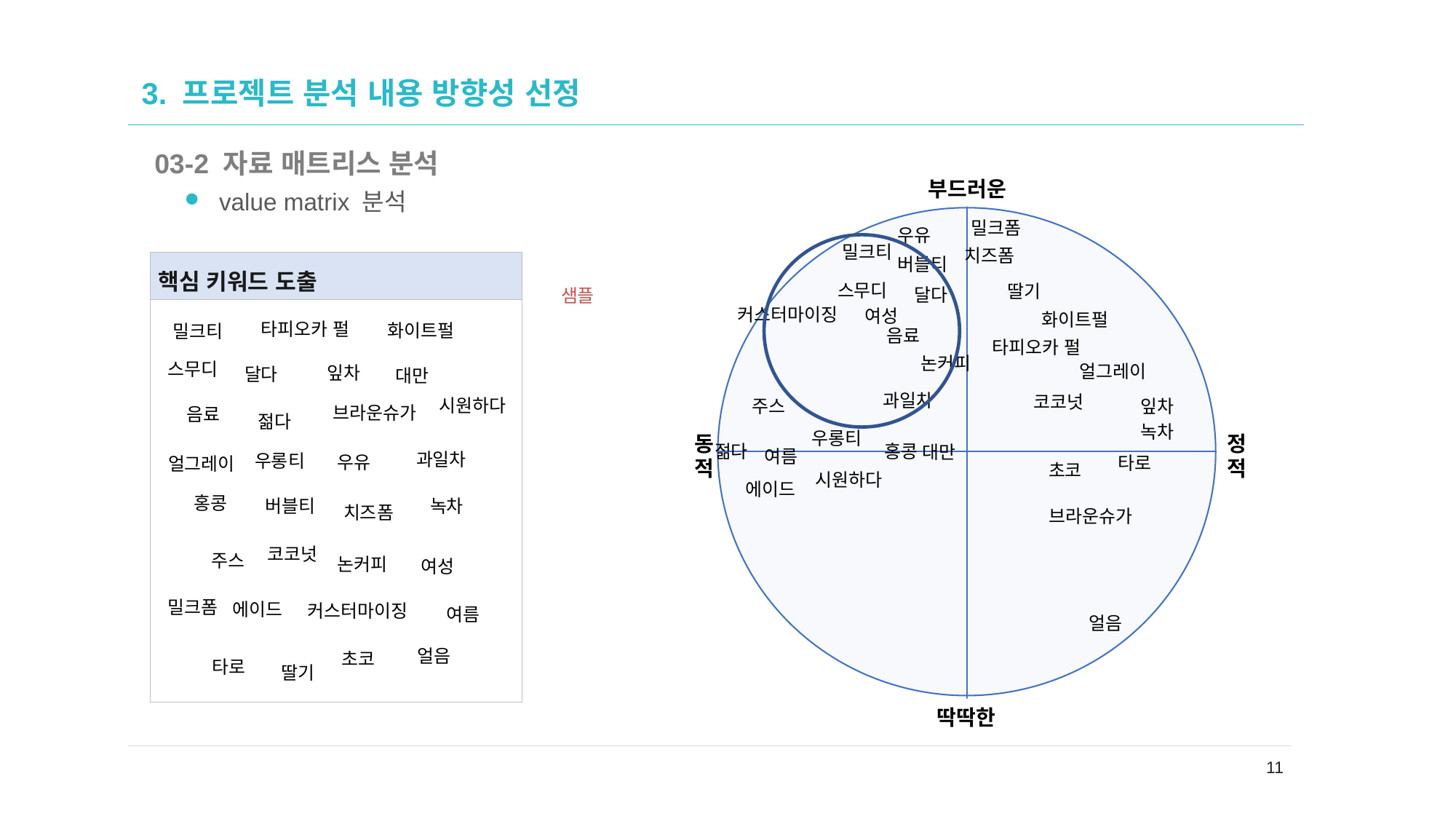

02
# 3. 프로젝트 분석 내용 방향성 선정
03-2 자료 매트리스 분석
value matrix 분석
밀크폼
우유

밀크티
치즈폼
버블티
| 핵심 키워드 도출 |
| --- |
|  |
스무디
딸기
달다
샘플
커스터마이징
여성
화이트펄
타피오카 펄
화이트펄
밀크티
음료
타피오카 펄
논커피
스무디
얼그레이
잎차
달다
대만
과일차
코코넛
시원하다
주스
잎차
브라운슈가
음료
젊다
녹차
우롱티
홍콩
젊다
대만
여름
과일차
우롱티
우유
타로
얼그레이
초코
시원하다
에이드
홍콩
버블티
녹차
치즈폼
브라운슈가
코코넛
주스
논커피
여성
밀크폼
에이드
커스터마이징
여름
얼음
얼음
초코
타로
딸기
11